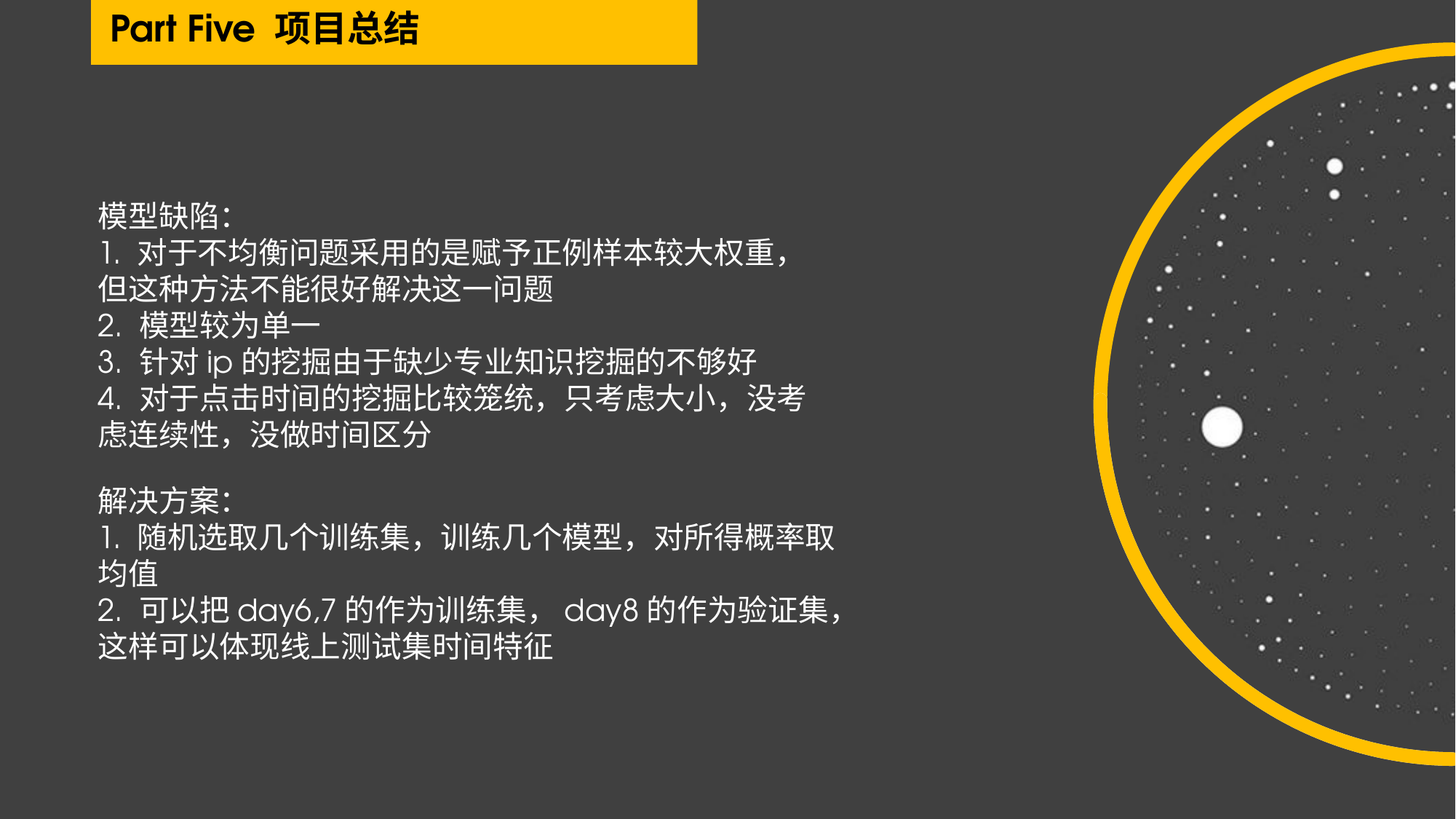

Part Five 项目总结

模型缺陷：
1. 对于不均衡问题采用的是赋予正例样本较大权重，但这种方法不能很好解决这一问题
2. 模型较为单一
3. 针对ip的挖掘由于缺少专业知识挖掘的不够好
4. 对于点击时间的挖掘比较笼统，只考虑大小，没考虑连续性，没做时间区分
解决方案：
1. 随机选取几个训练集，训练几个模型，对所得概率取均值
2. 可以把day6,7的作为训练集，day8的作为验证集，这样可以体现线上测试集时间特征